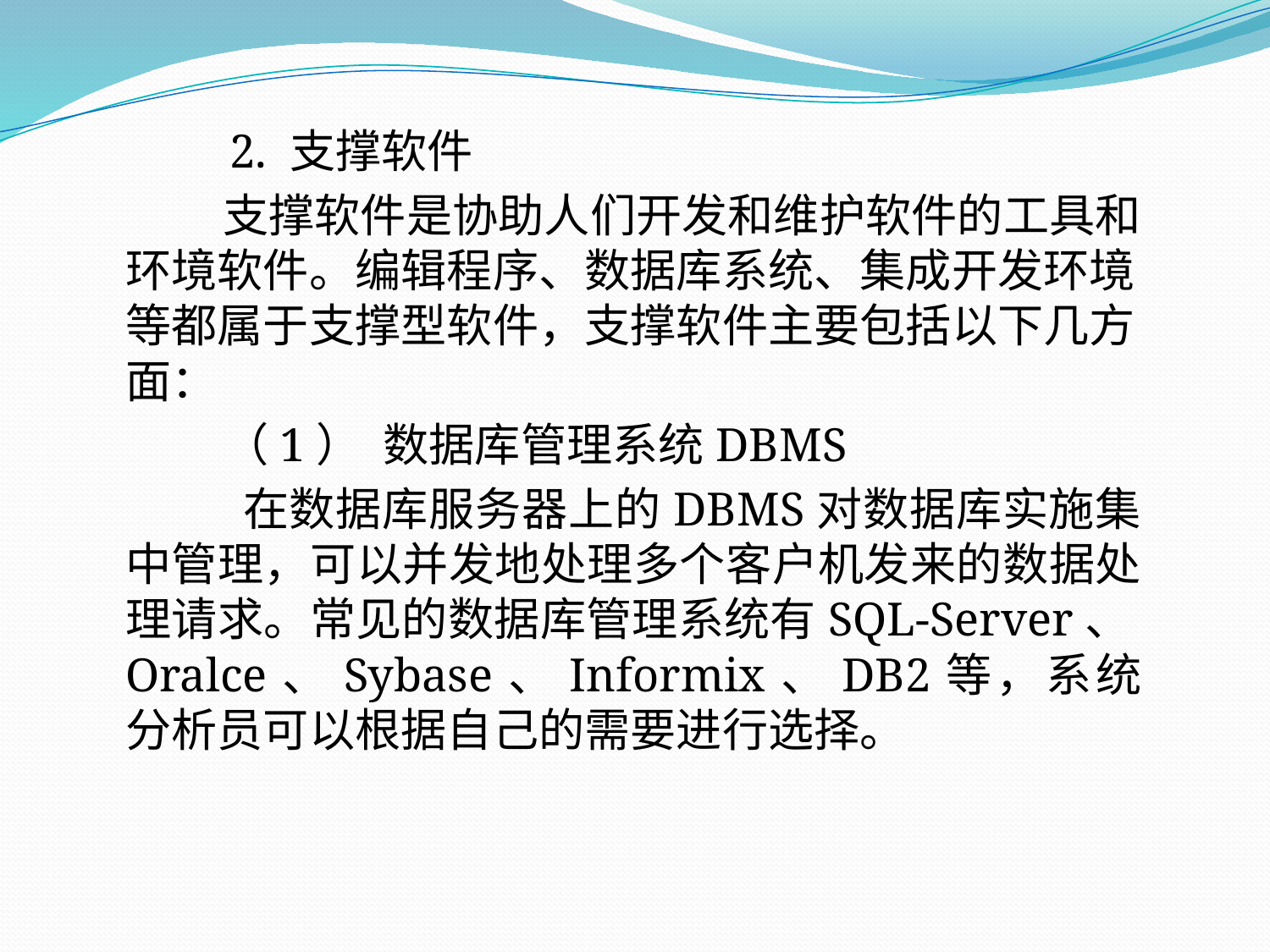

2. 支撑软件
            支撑软件是协助人们开发和维护软件的工具和环境软件。编辑程序、数据库系统、集成开发环境等都属于支撑型软件，支撑软件主要包括以下几方面：
            （1）  数据库管理系统DBMS
             在数据库服务器上的DBMS对数据库实施集中管理，可以并发地处理多个客户机发来的数据处理请求。常见的数据库管理系统有SQL-Server、Oralce、Sybase、Informix、DB2等，系统分析员可以根据自己的需要进行选择。